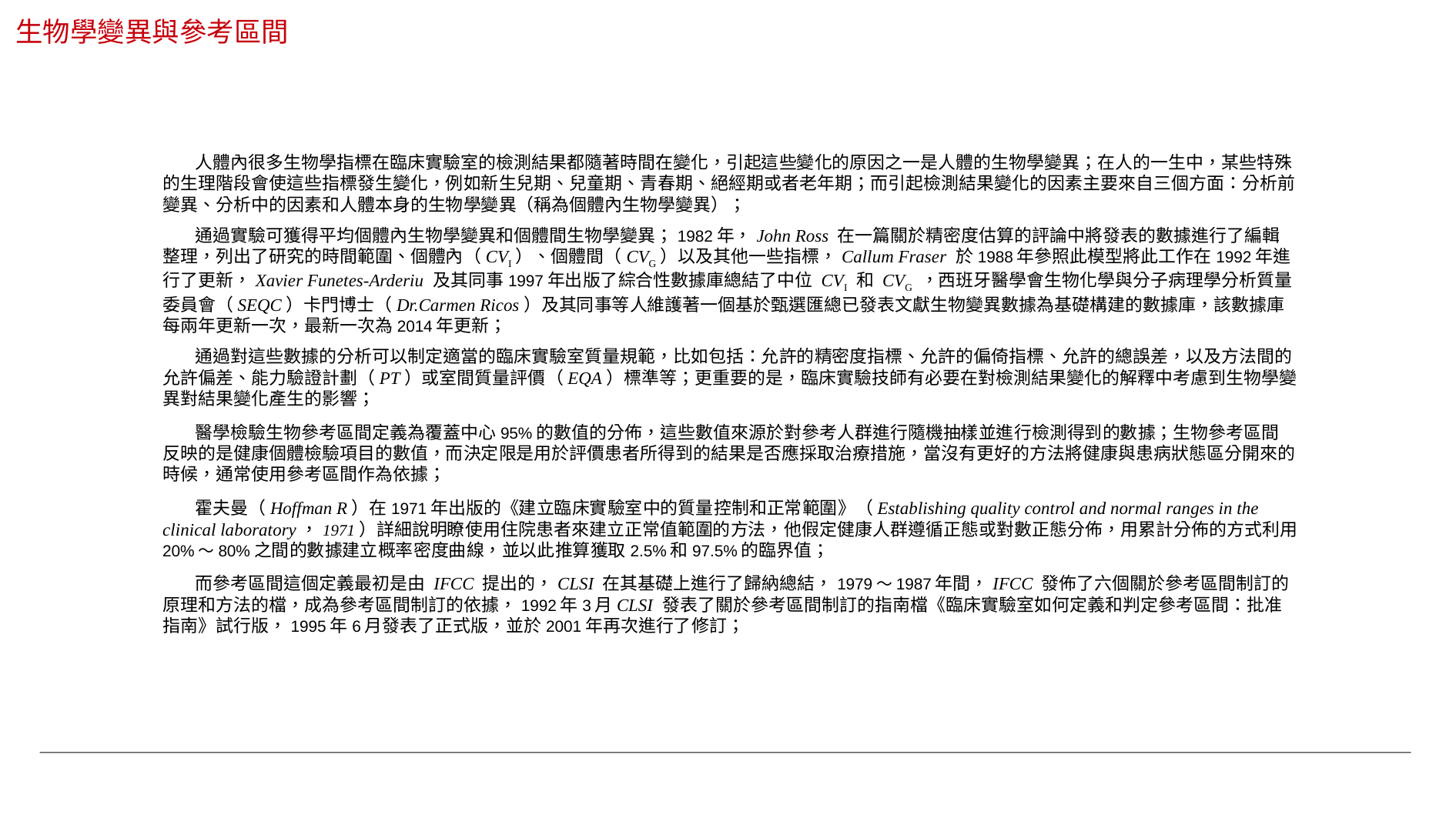

生物學變異與參考區間
       人體內很多生物學指標在臨床實驗室的檢測結果都隨著時間在變化，引起這些變化的原因之一是人體的生物學變異；在人的一生中，某些特殊的生理階段會使這些指標發生變化，例如新生兒期、兒童期、青春期、絕經期或者老年期；而引起檢測結果變化的因素主要來自三個方面：分析前變異、分析中的因素和人體本身的生物學變異（稱為個體內生物學變異）；
       通過實驗可獲得平均個體內生物學變異和個體間生物學變異；1982年，John Ross 在一篇關於精密度估算的評論中將發表的數據進行了編輯整理，列出了研究的時間範圍、個體內（CVI）、個體間（CVG）以及其他一些指標，Callum Fraser 於1988年參照此模型將此工作在1992年進行了更新，Xavier Funetes-Arderiu 及其同事1997年出版了綜合性數據庫總結了中位 CVI 和 CVG ，西班牙醫學會生物化學與分子病理學分析質量委員會（SEQC）卡門博士（Dr.Carmen Ricos）及其同事等人維護著一個基於甄選匯總已發表文獻生物變異數據為基礎構建的數據庫，該數據庫每兩年更新一次，最新一次為2014年更新；
       通過對這些數據的分析可以制定適當的臨床實驗室質量規範，比如包括：允許的精密度指標、允許的偏倚指標、允許的總誤差，以及方法間的允許偏差、能力驗證計劃（PT）或室間質量評價（EQA）標準等；更重要的是，臨床實驗技師有必要在對檢測結果變化的解釋中考慮到生物學變異對結果變化產生的影響；
       醫學檢驗生物參考區間定義為覆蓋中心95%的數值的分佈，這些數值來源於對參考人群進行隨機抽樣並進行檢測得到的數據；生物參考區間反映的是健康個體檢驗項目的數值，而決定限是用於評價患者所得到的結果是否應採取治療措施，當沒有更好的方法將健康與患病狀態區分開來的時候，通常使用參考區間作為依據；
       霍夫曼（Hoffman R）在1971年出版的《建立臨床實驗室中的質量控制和正常範圍》（Establishing quality control and normal ranges in the clinical laboratory，1971）詳細說明瞭使用住院患者來建立正常值範圍的方法，他假定健康人群遵循正態或對數正態分佈，用累計分佈的方式利用20%～80%之間的數據建立概率密度曲線，並以此推算獲取2.5%和97.5%的臨界值；
       而參考區間這個定義最初是由 IFCC 提出的，CLSI 在其基礎上進行了歸納總結，1979～1987年間，IFCC 發佈了六個關於參考區間制訂的原理和方法的檔，成為參考區間制訂的依據，1992年3月CLSI 發表了關於參考區間制訂的指南檔《臨床實驗室如何定義和判定參考區間：批准指南》試行版，1995年6月發表了正式版，並於2001年再次進行了修訂；